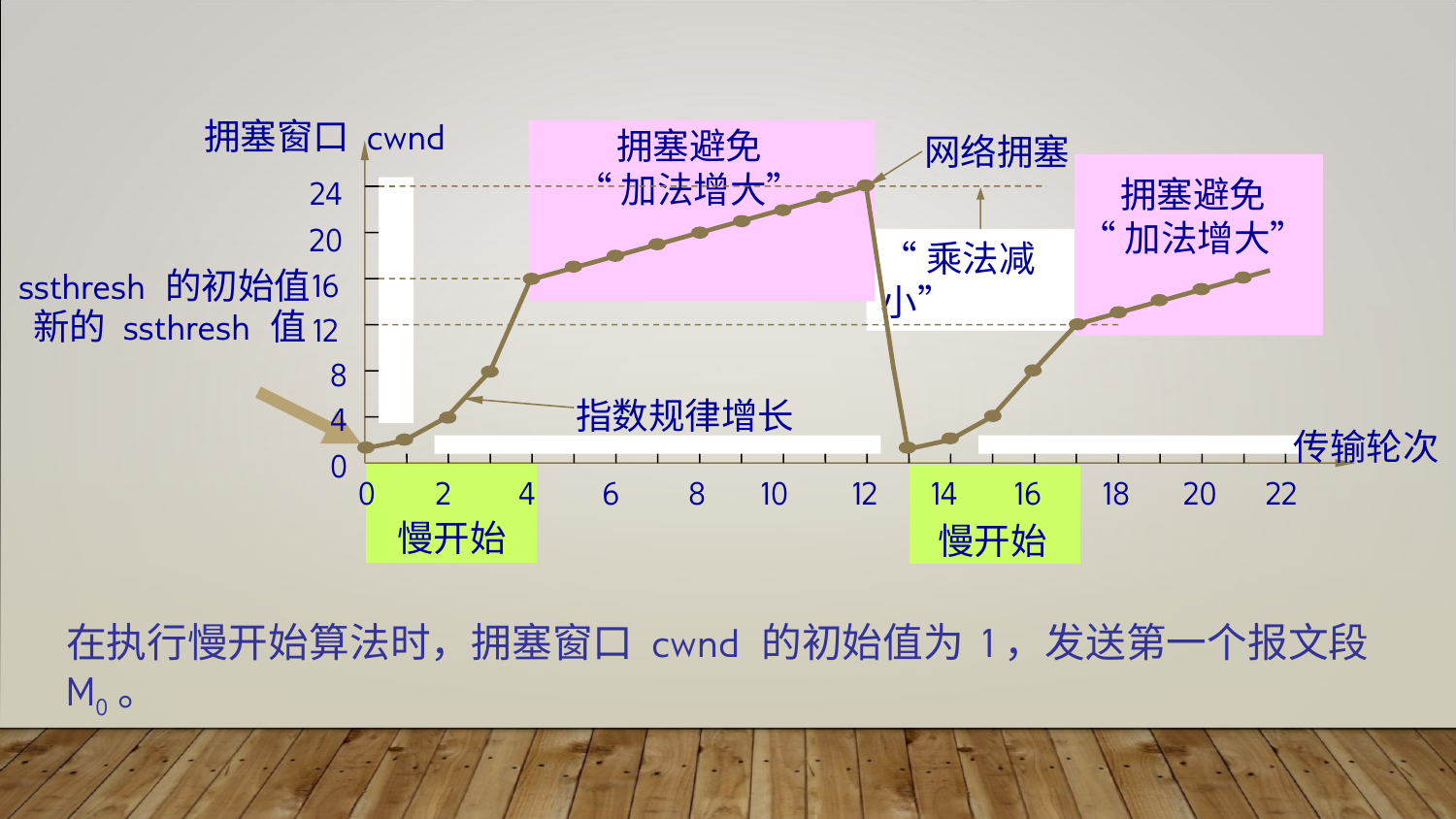

拥塞窗口 cwnd
拥塞避免
“加法增大”

网络拥塞

拥塞避免
“加法增大”
24

20

“乘法减小”

ssthresh 的初始值
16

新的 ssthresh 值
12

8

指数规律增长
4

传输轮次

0

0
2
4
6
8
10
12
14
16
18
20
22
慢开始
慢开始
在执行慢开始算法时，拥塞窗口 cwnd 的初始值为 1，发送第一个报文段 M0。